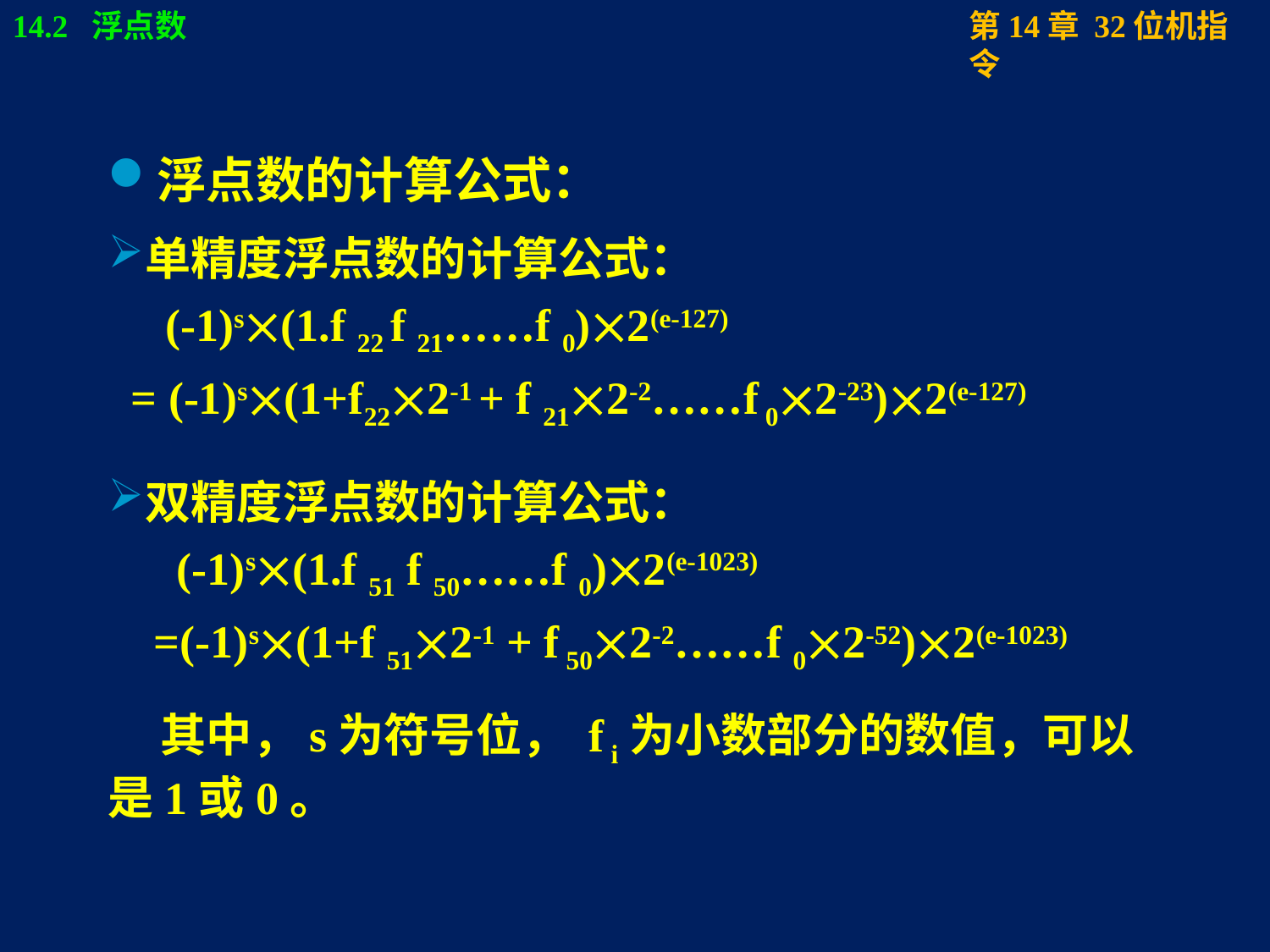

浮点数的计算公式：
单精度浮点数的计算公式：
     (-1)s×(1.f 22 f 21……f 0)×2(e-127)
  = (-1)s×(1+f22×2-1 + f 21×2-2……f 0×2-23)×2(e-127)
双精度浮点数的计算公式：
      (-1)s×(1.f 51 f 50……f 0)×2(e-1023)
    =(-1)s×(1+f 51×2-1 + f 50×2-2……f 0×2-52)×2(e-1023)
    其中，s为符号位， f i为小数部分的数值，可以是1或0。